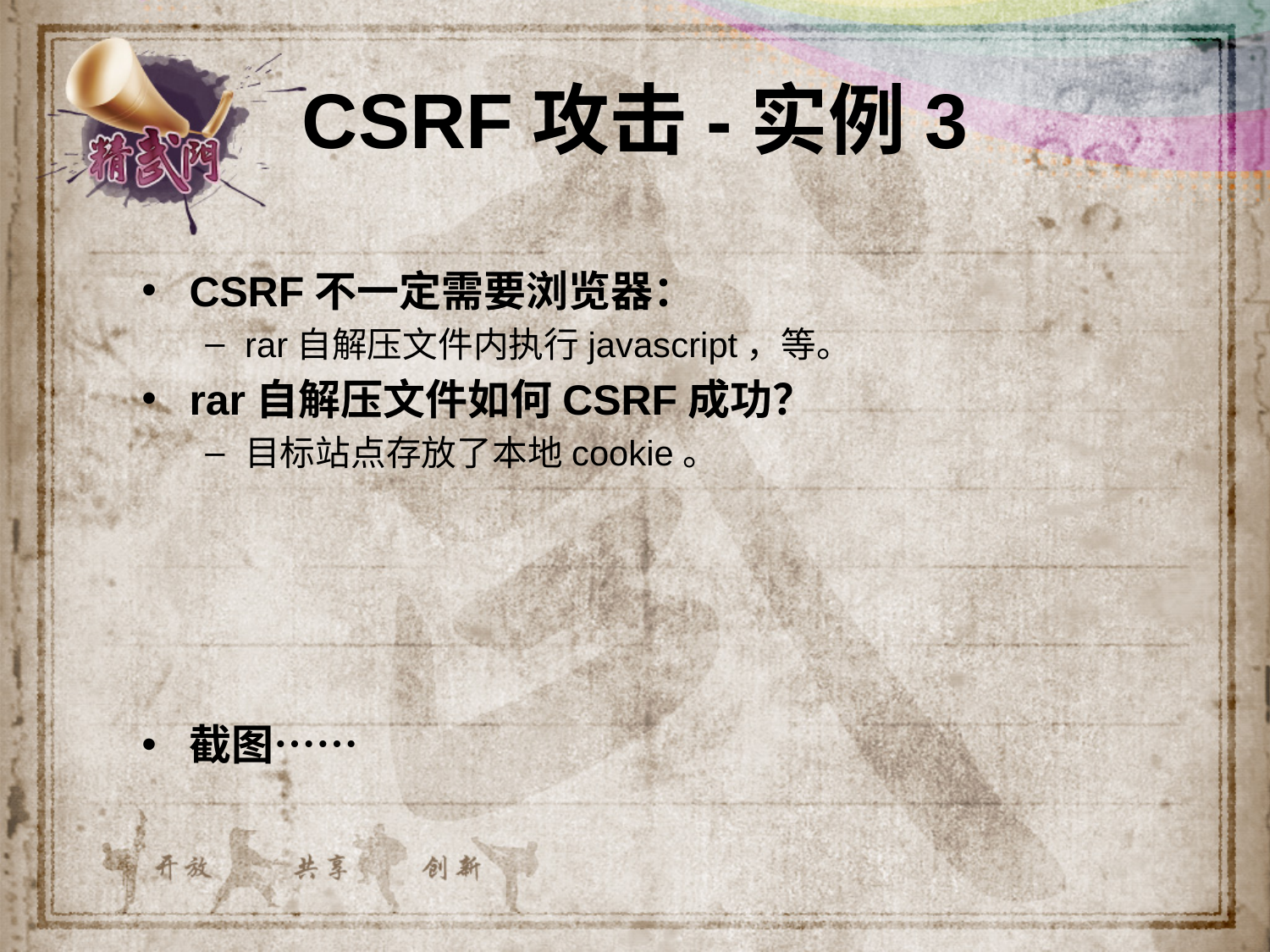

# CSRF攻击-实例3
CSRF不一定需要浏览器：
rar自解压文件内执行javascript，等。
rar自解压文件如何CSRF成功？
目标站点存放了本地cookie。

截图……